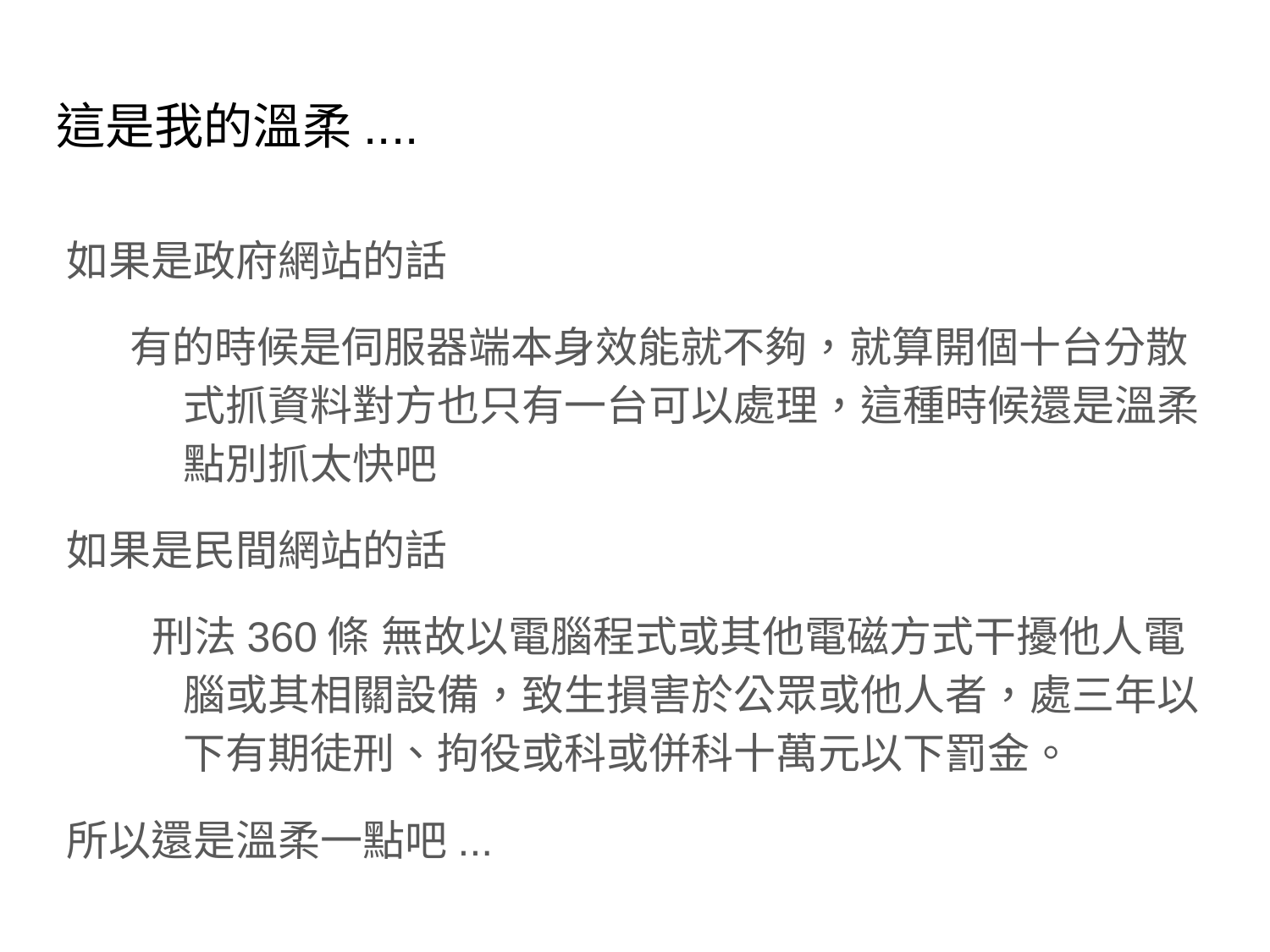

# 這是我的溫柔....
如果是政府網站的話
有的時候是伺服器端本身效能就不夠，就算開個十台分散式抓資料對方也只有一台可以處理，這種時候還是溫柔點別抓太快吧
如果是民間網站的話
 刑法360條 無故以電腦程式或其他電磁方式干擾他人電腦或其相關設備，致生損害於公眾或他人者，處三年以下有期徒刑、拘役或科或併科十萬元以下罰金。
所以還是溫柔一點吧...